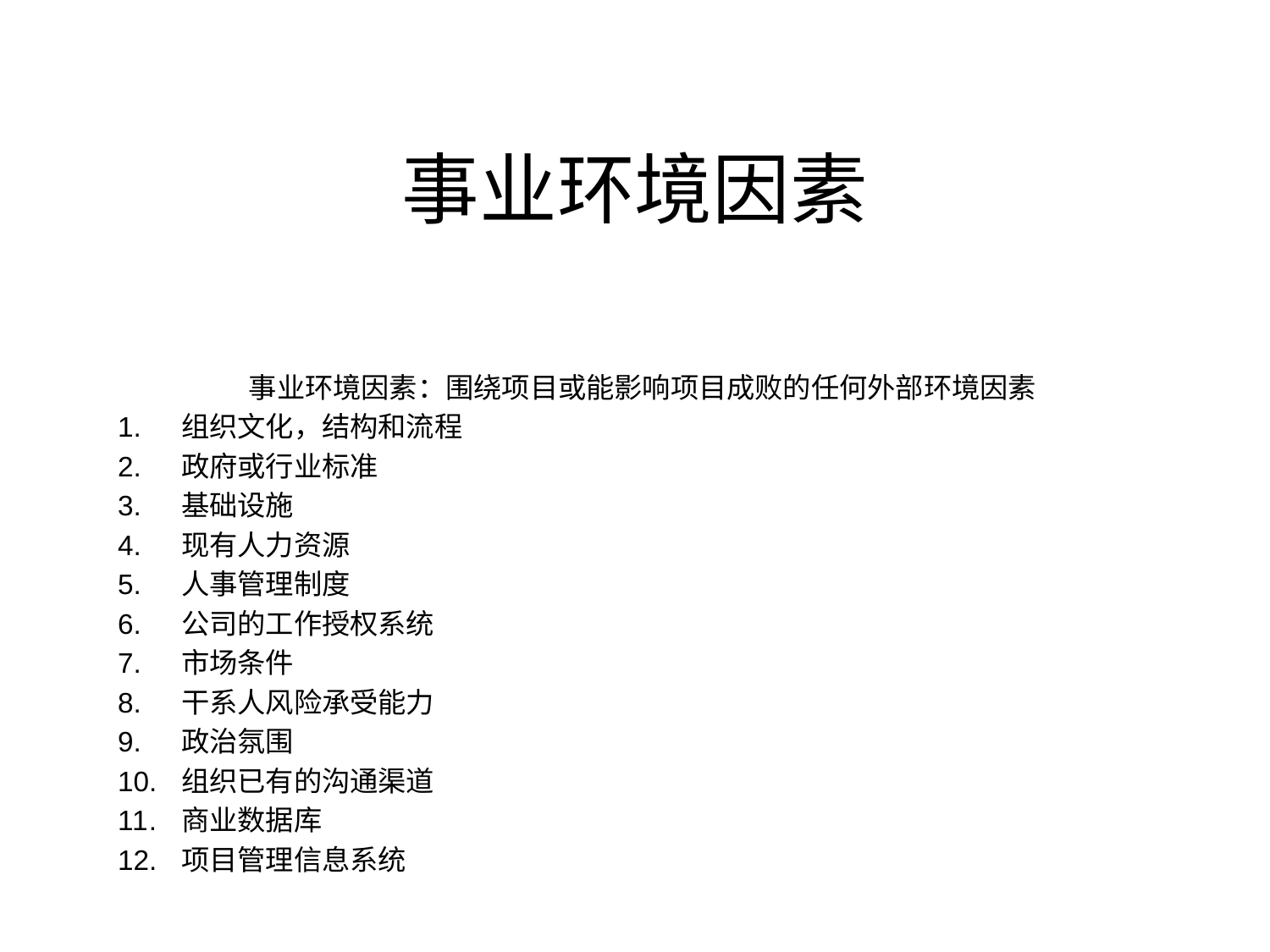

# 事业环境因素
事业环境因素：围绕项目或能影响项目成败的任何外部环境因素
组织文化，结构和流程
政府或行业标准
基础设施
现有人力资源
人事管理制度
公司的工作授权系统
市场条件
干系人风险承受能力
政治氛围
组织已有的沟通渠道
商业数据库
项目管理信息系统